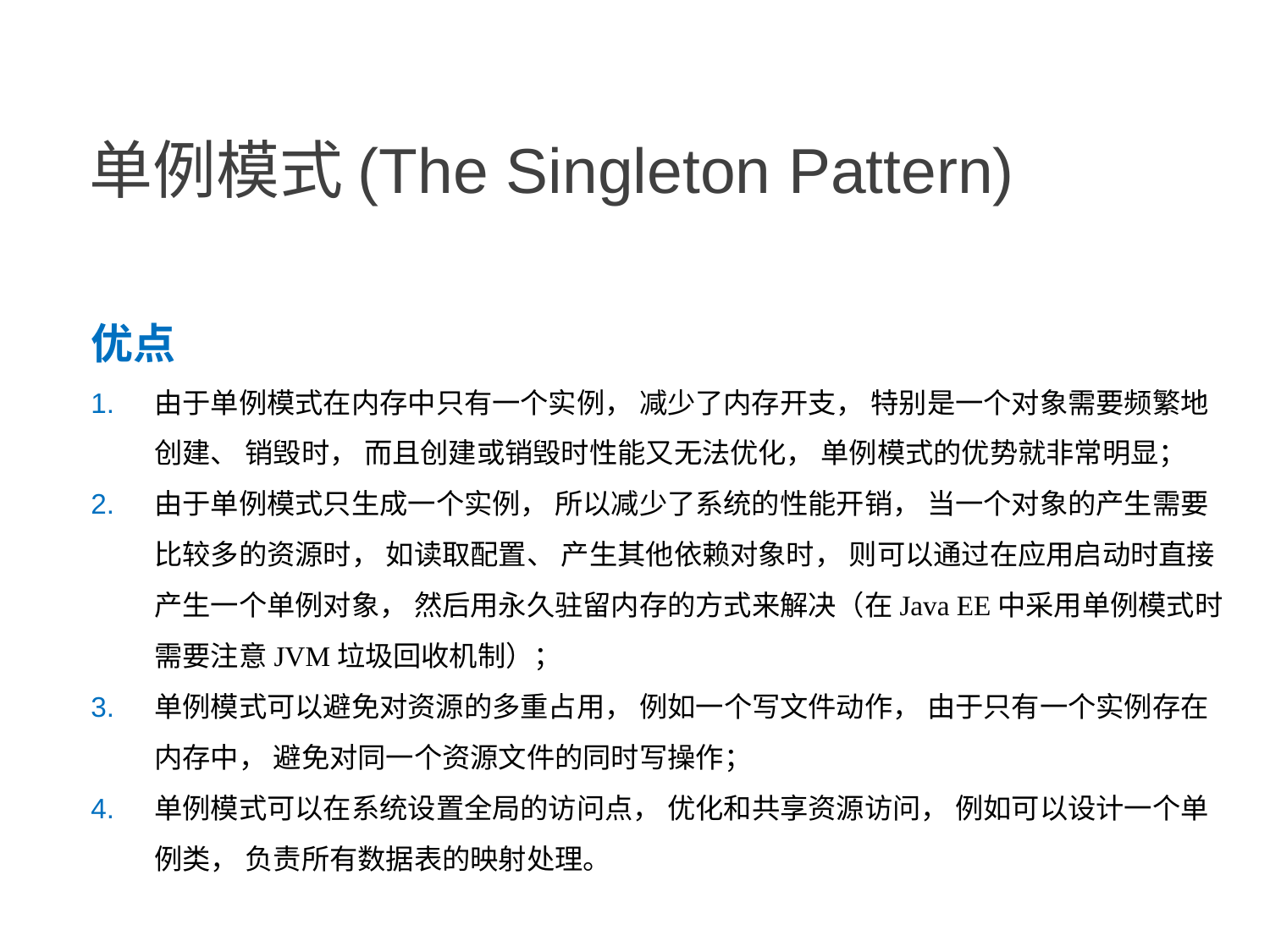

单例模式(The Singleton Pattern)
优点
由于单例模式在内存中只有一个实例， 减少了内存开支， 特别是一个对象需要频繁地创建、 销毁时， 而且创建或销毁时性能又无法优化， 单例模式的优势就非常明显；
由于单例模式只生成一个实例， 所以减少了系统的性能开销， 当一个对象的产生需要比较多的资源时， 如读取配置、 产生其他依赖对象时， 则可以通过在应用启动时直接产生一个单例对象， 然后用永久驻留内存的方式来解决（在Java EE中采用单例模式时需要注意JVM垃圾回收机制）；
单例模式可以避免对资源的多重占用， 例如一个写文件动作， 由于只有一个实例存在内存中， 避免对同一个资源文件的同时写操作；
单例模式可以在系统设置全局的访问点， 优化和共享资源访问， 例如可以设计一个单例类， 负责所有数据表的映射处理。